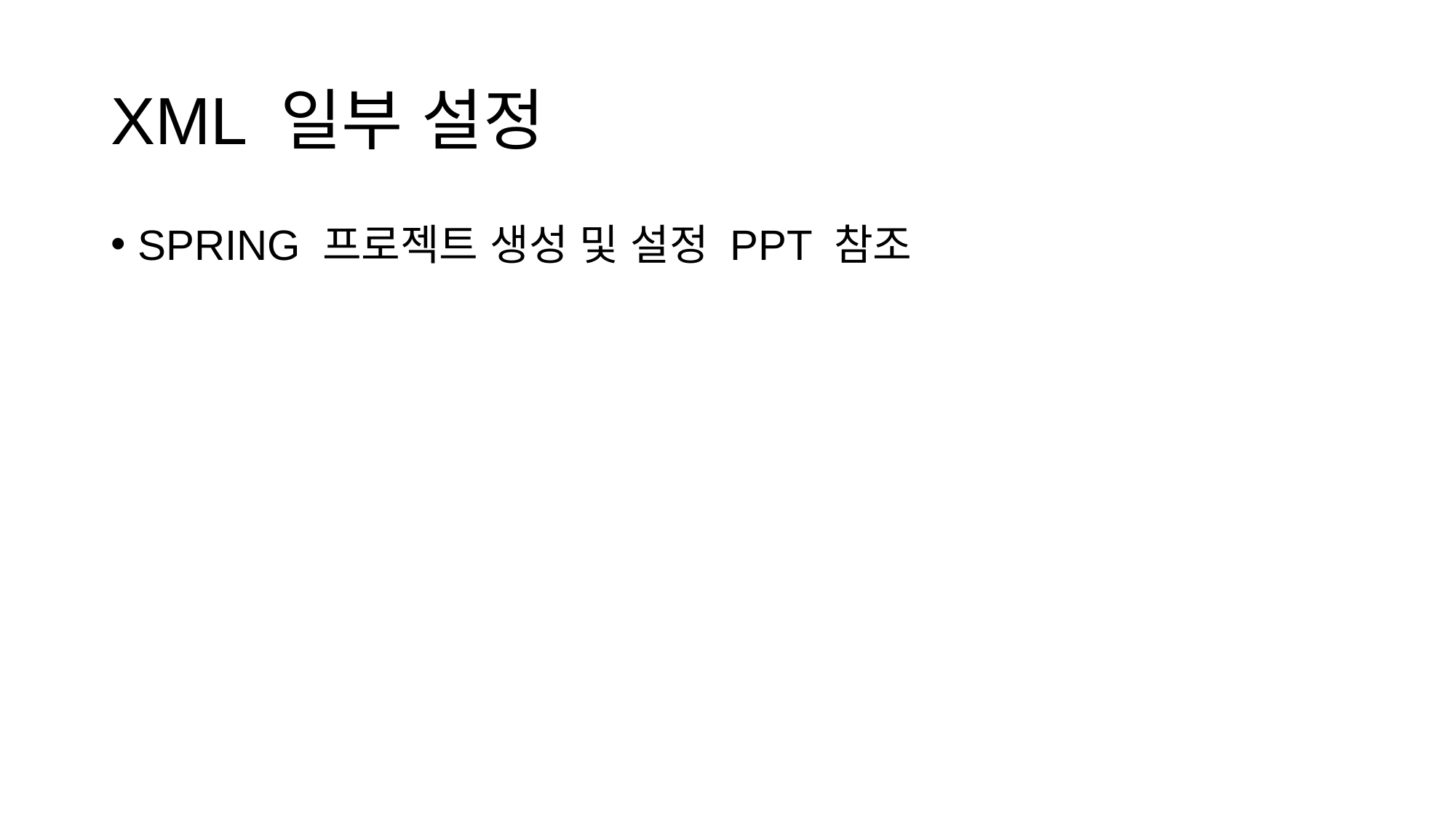

# XML 일부 설정
SPRING 프로젝트 생성 및 설정 PPT 참조